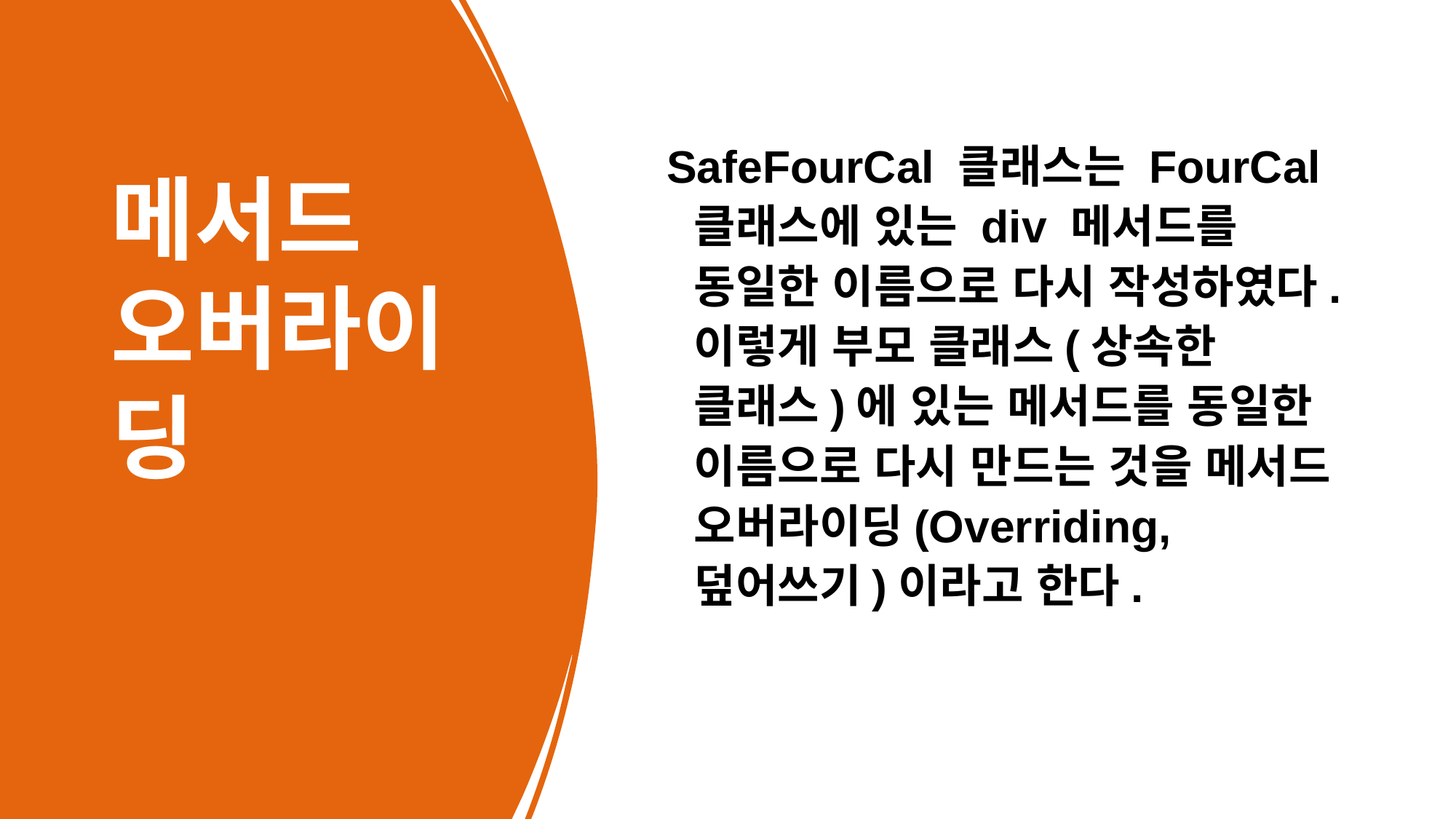

# 메서드 오버라이딩

SafeFourCal 클래스는 FourCal 클래스에 있는 div 메서드를 동일한 이름으로 다시 작성하였다. 이렇게 부모 클래스(상속한 클래스)에 있는 메서드를 동일한 이름으로 다시 만드는 것을 메서드 오버라이딩(Overriding, 덮어쓰기)이라고 한다.